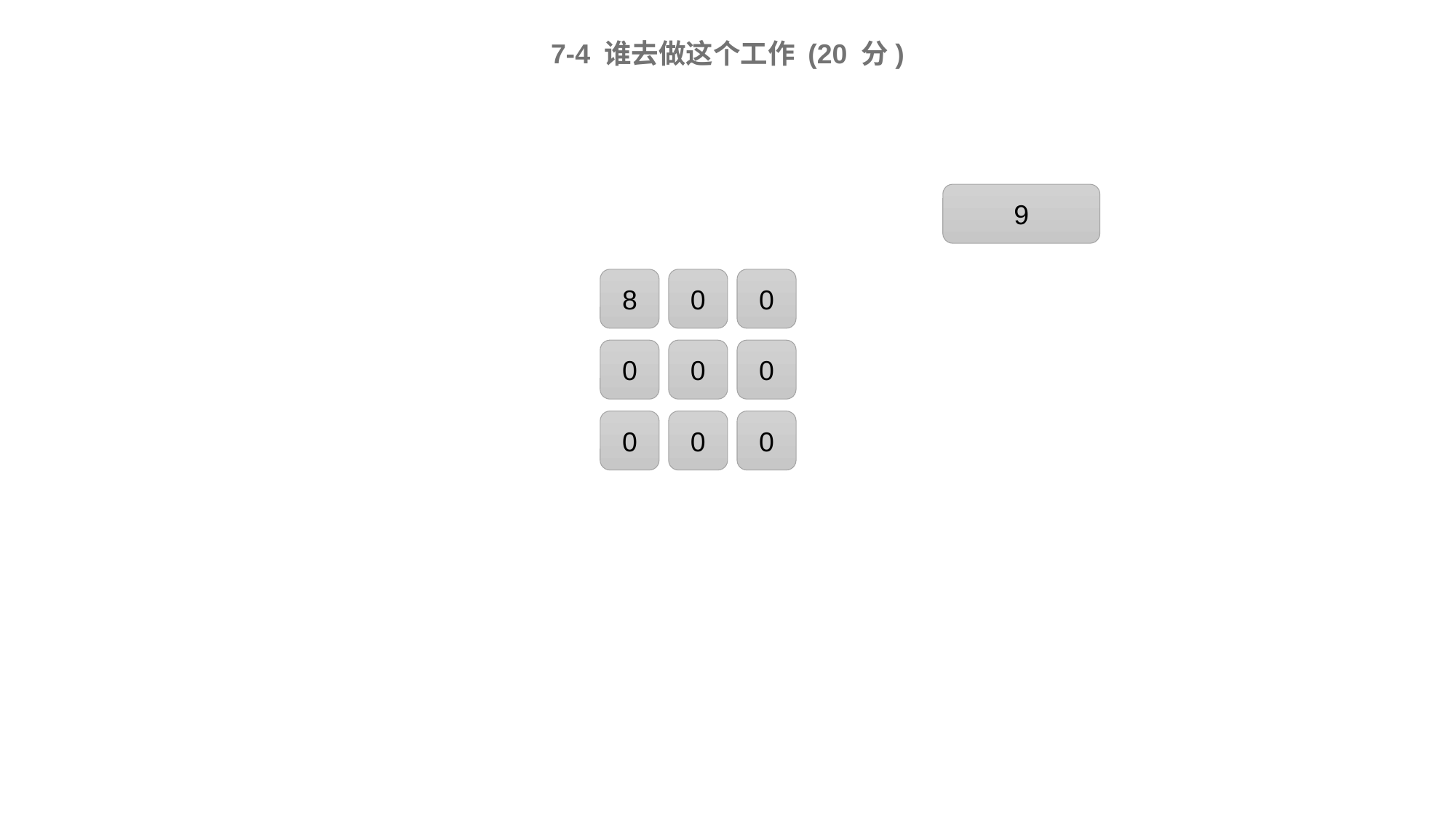

7-4 谁去做这个工作 (20 分)
9
0
8
0
0
0
0
0
0
0